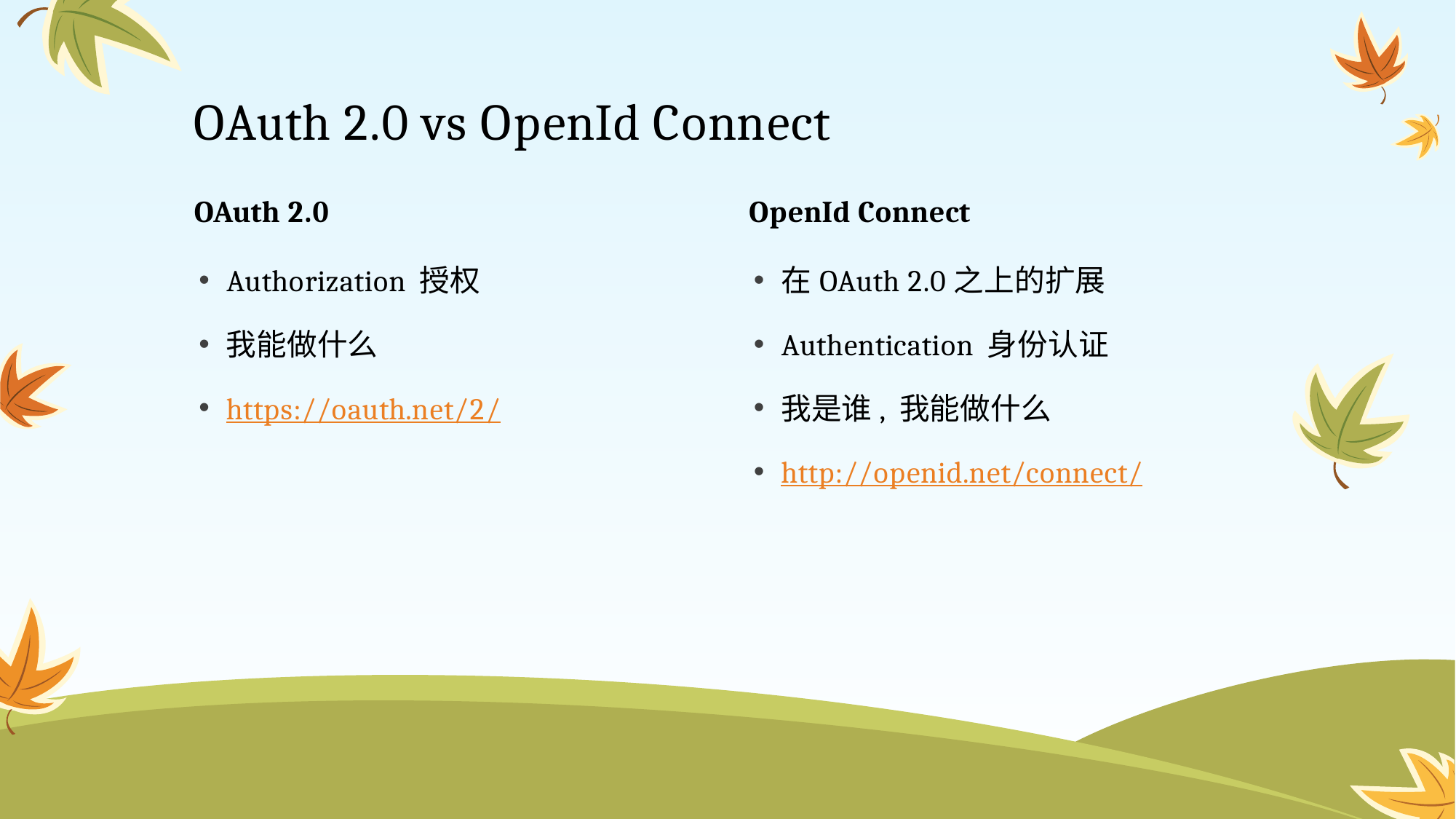

# OAuth 2.0 vs OpenId Connect
OAuth 2.0
OpenId Connect
Authorization 授权
我能做什么
https://oauth.net/2/

在OAuth 2.0之上的扩展
Authentication 身份认证
我是谁, 我能做什么
http://openid.net/connect/